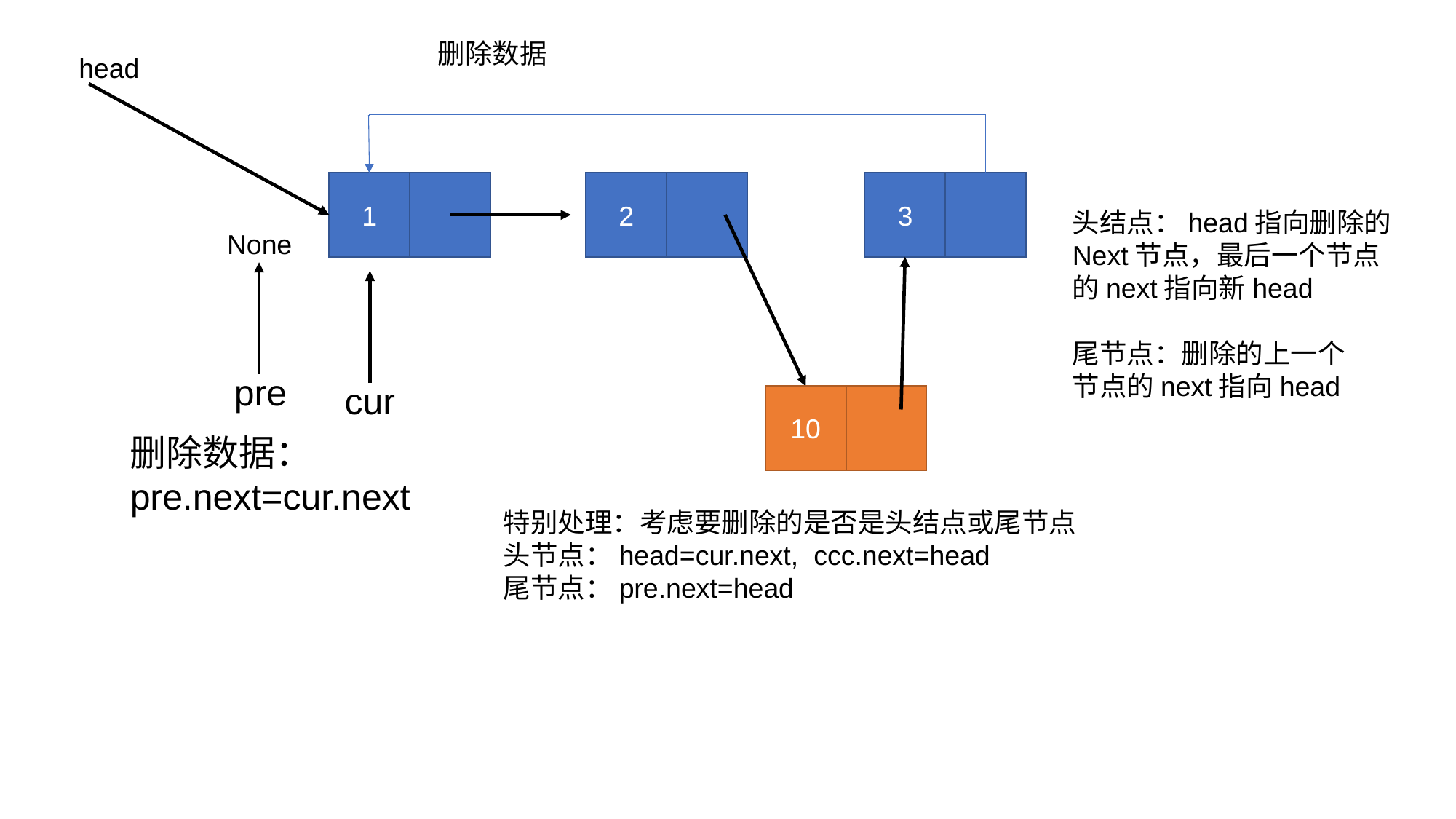

删除数据
head
1

2

3

头结点：head指向删除的
Next节点，最后一个节点
的next指向新head

尾节点：删除的上一个
节点的next指向head
None
pre
cur

10
删除数据：
pre.next=cur.next
特别处理：考虑要删除的是否是头结点或尾节点
头节点：head=cur.next,  ccc.next=head
尾节点：pre.next=head